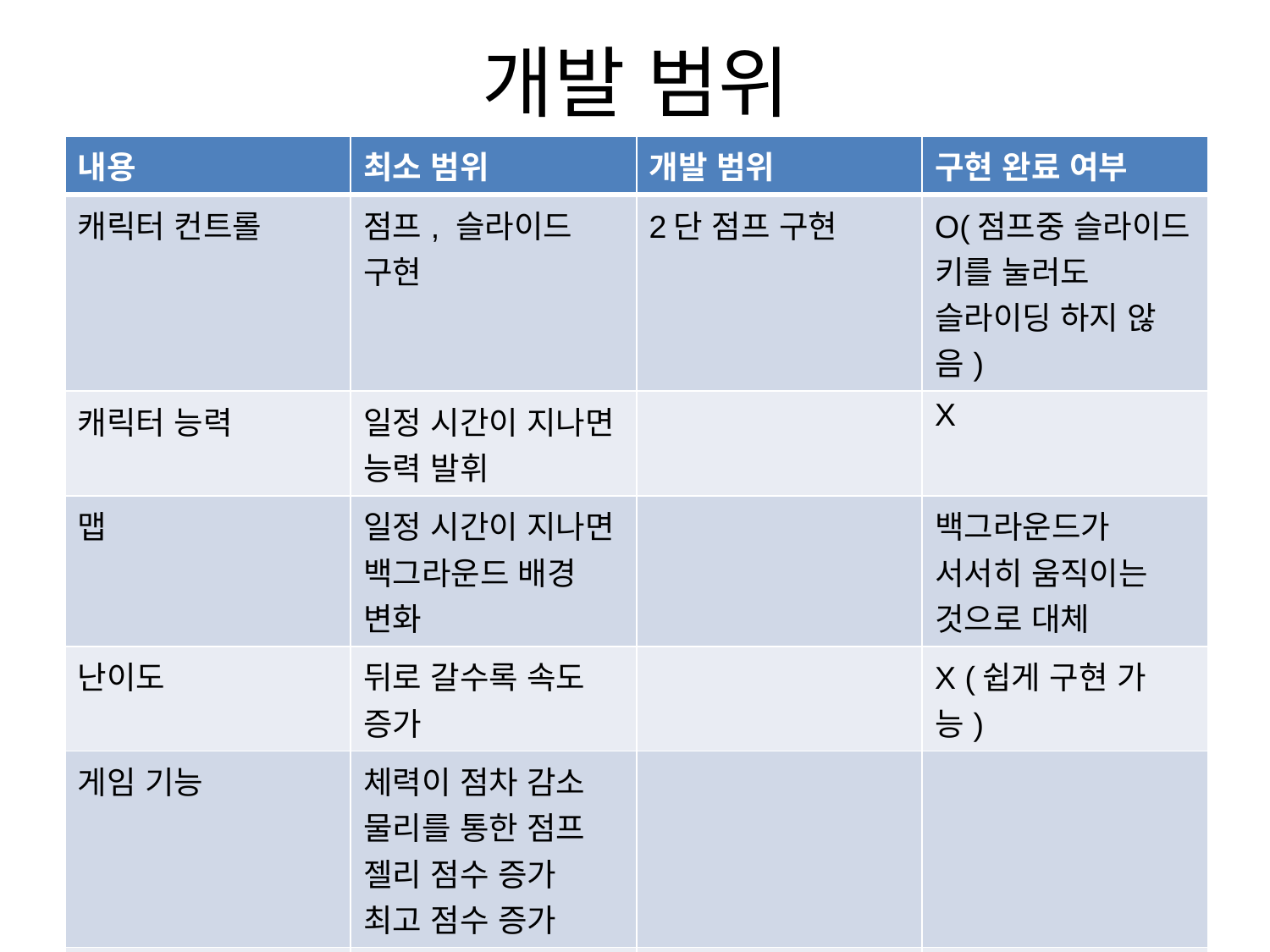

# 개발 범위
| 내용 | 최소 범위 | 개발 범위 | 구현 완료 여부 |
| --- | --- | --- | --- |
| 캐릭터 컨트롤 | 점프, 슬라이드 구현 | 2단 점프 구현 | O(점프중 슬라이드 키를 눌러도 슬라이딩 하지 않음) |
| 캐릭터 능력 | 일정 시간이 지나면 능력 발휘 |  | X |
| 맵 | 일정 시간이 지나면 백그라운드 배경 변화 |  | 백그라운드가 서서히 움직이는 것으로 대체 |
| 난이도 | 뒤로 갈수록 속도 증가 |  | X (쉽게 구현 가능) |
| 게임 기능 | 체력이 점차 감소 물리를 통한 점프 젤리 점수 증가 최고 점수 증가 |  |  |
| 장애물 | 장애물 배치 |  | O (그러나 1종류의 장애물 추가 배치 예정 |